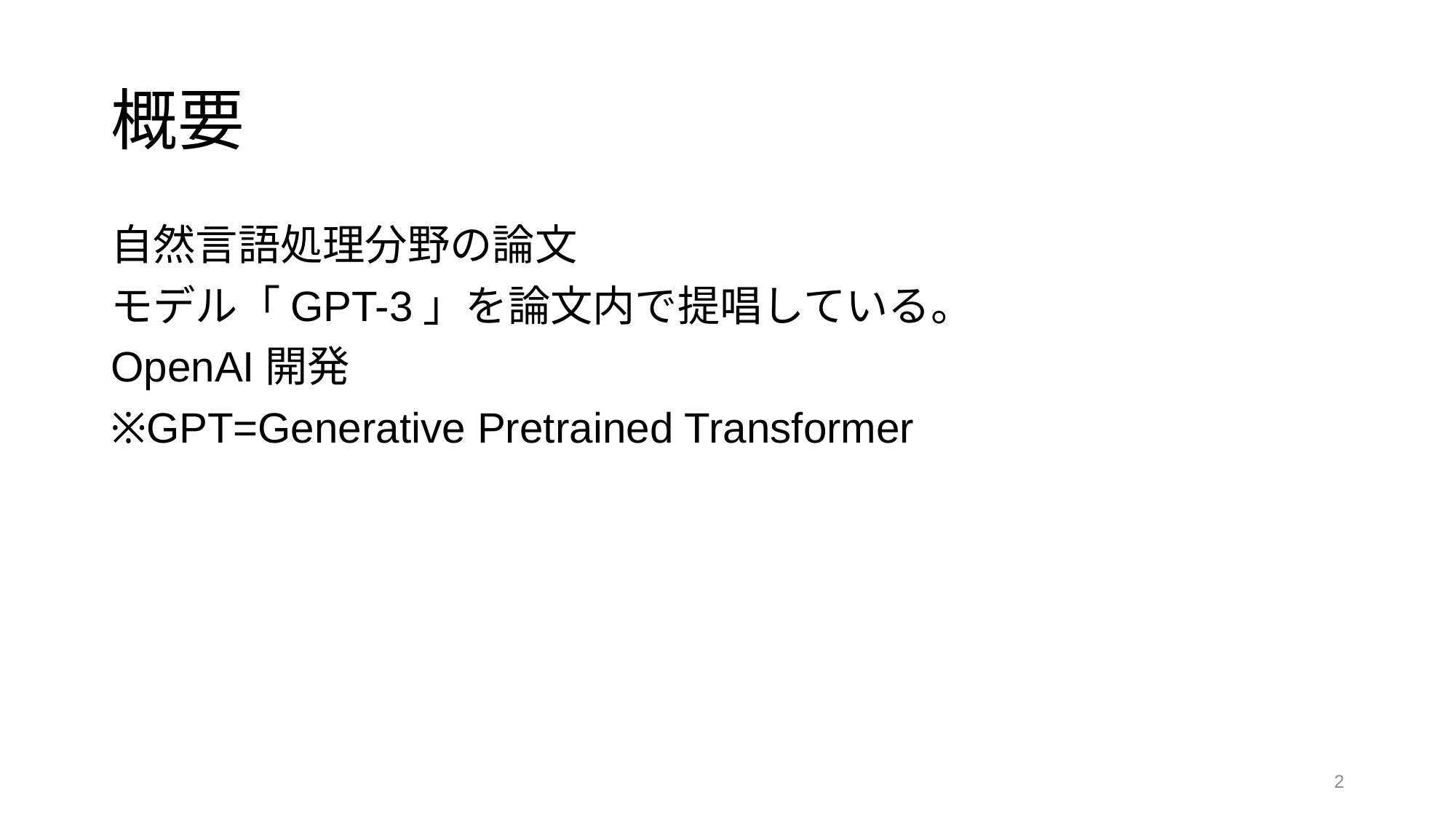

# 概要
自然言語処理分野の論文
モデル「GPT-3」を論文内で提唱している。
OpenAI開発
※GPT=Generative Pretrained Transformer

2